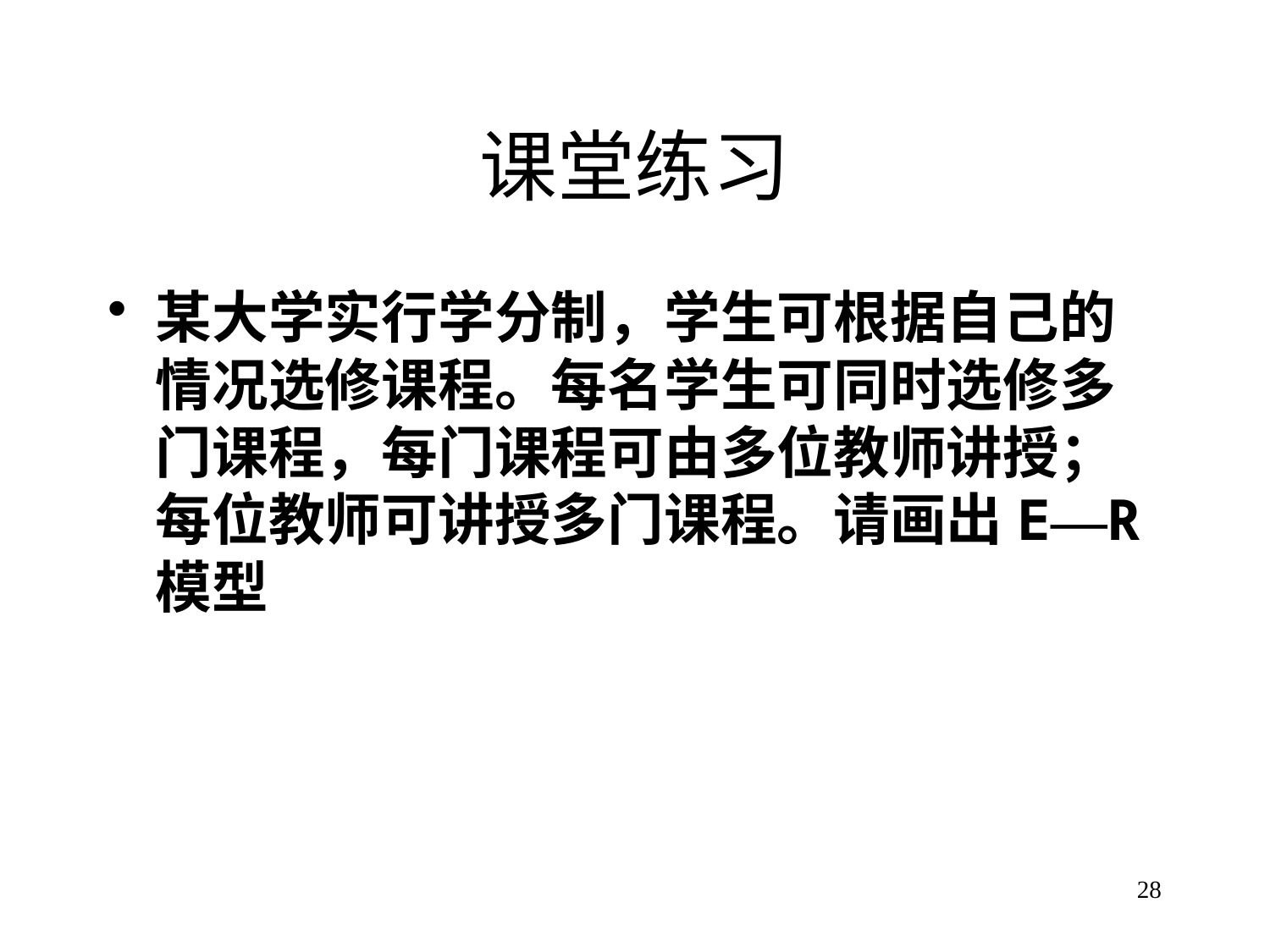

# 课堂练习
某大学实行学分制，学生可根据自己的情况选修课程。每名学生可同时选修多门课程，每门课程可由多位教师讲授；每位教师可讲授多门课程。请画出E—R模型

28